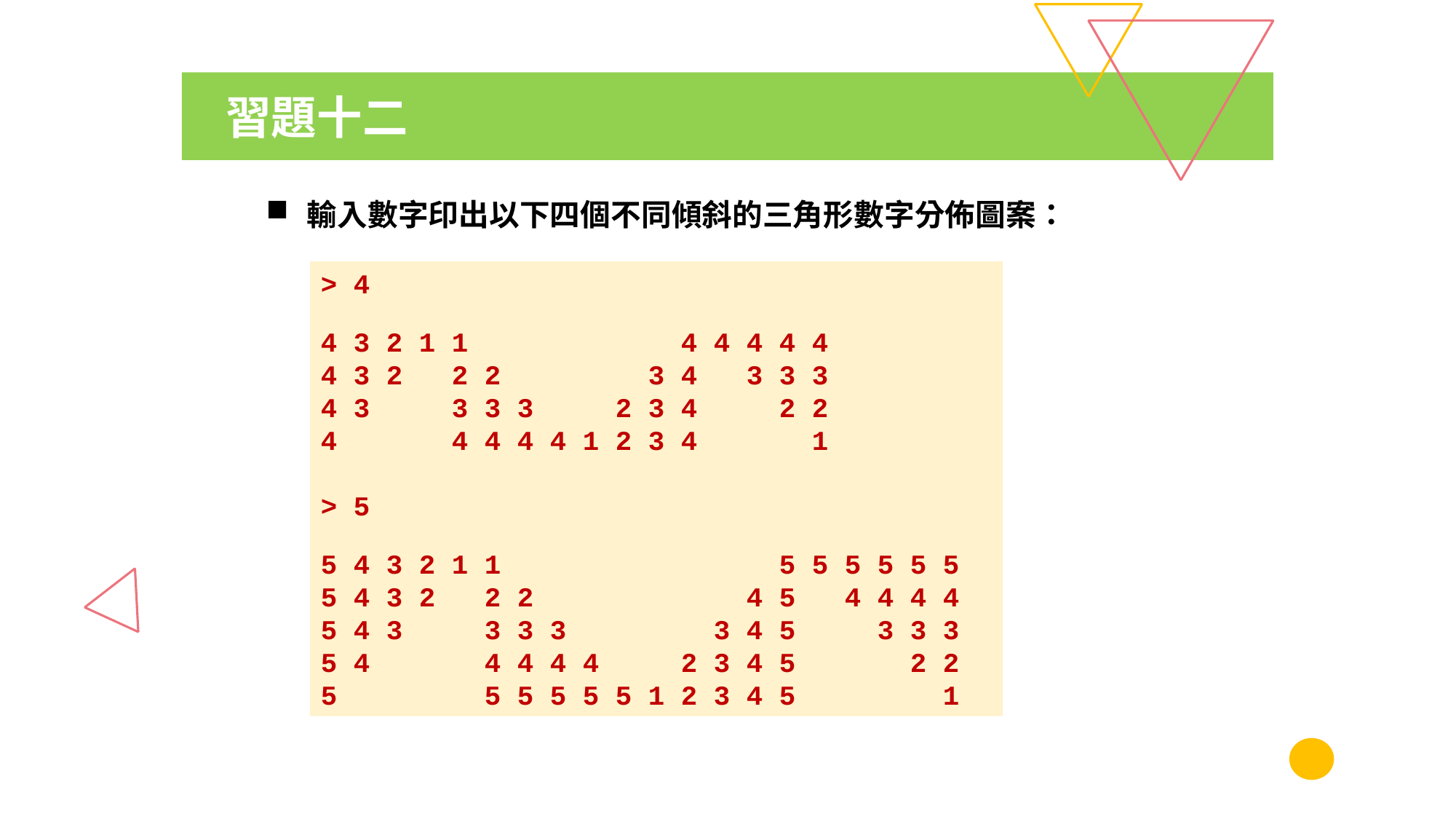

習題十二
輸入數字印出以下四個不同傾斜的三角形數字分佈圖案：
> 4

4 3 2 1 1             4 4 4 4 4
4 3 2   2 2         3 4   3 3 3
4 3     3 3 3     2 3 4     2 2
4       4 4 4 4 1 2 3 4       1

> 5

5 4 3 2 1 1                 5 5 5 5 5 5
5 4 3 2   2 2             4 5   4 4 4 4
5 4 3     3 3 3         3 4 5     3 3 3
5 4       4 4 4 4     2 3 4 5       2 2
5         5 5 5 5 5 1 2 3 4 5         1

4